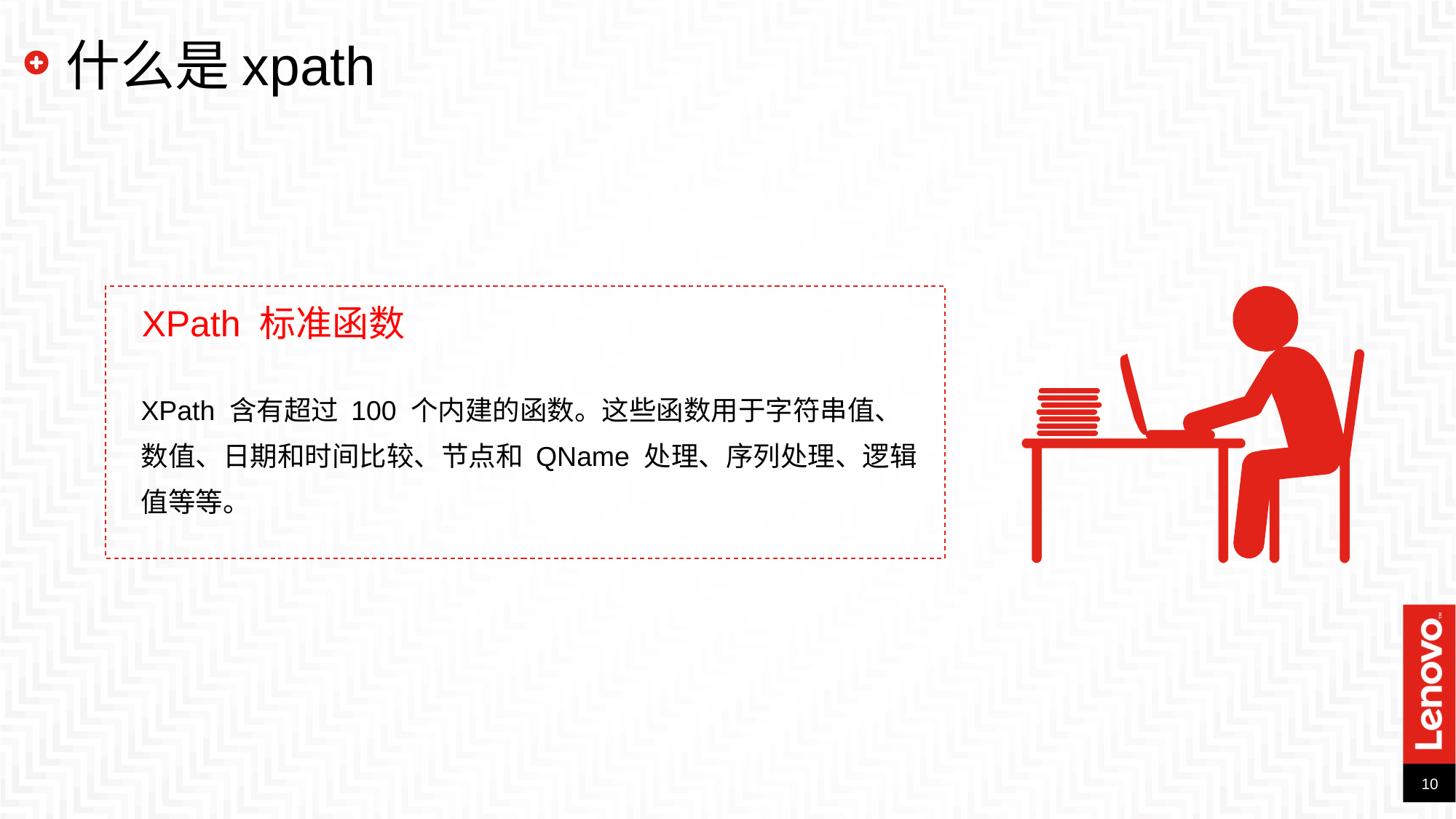

什么是xpath

XPath 标准函数
XPath 含有超过 100 个内建的函数。这些函数用于字符串值、数值、日期和时间比较、节点和 QName 处理、序列处理、逻辑值等等。